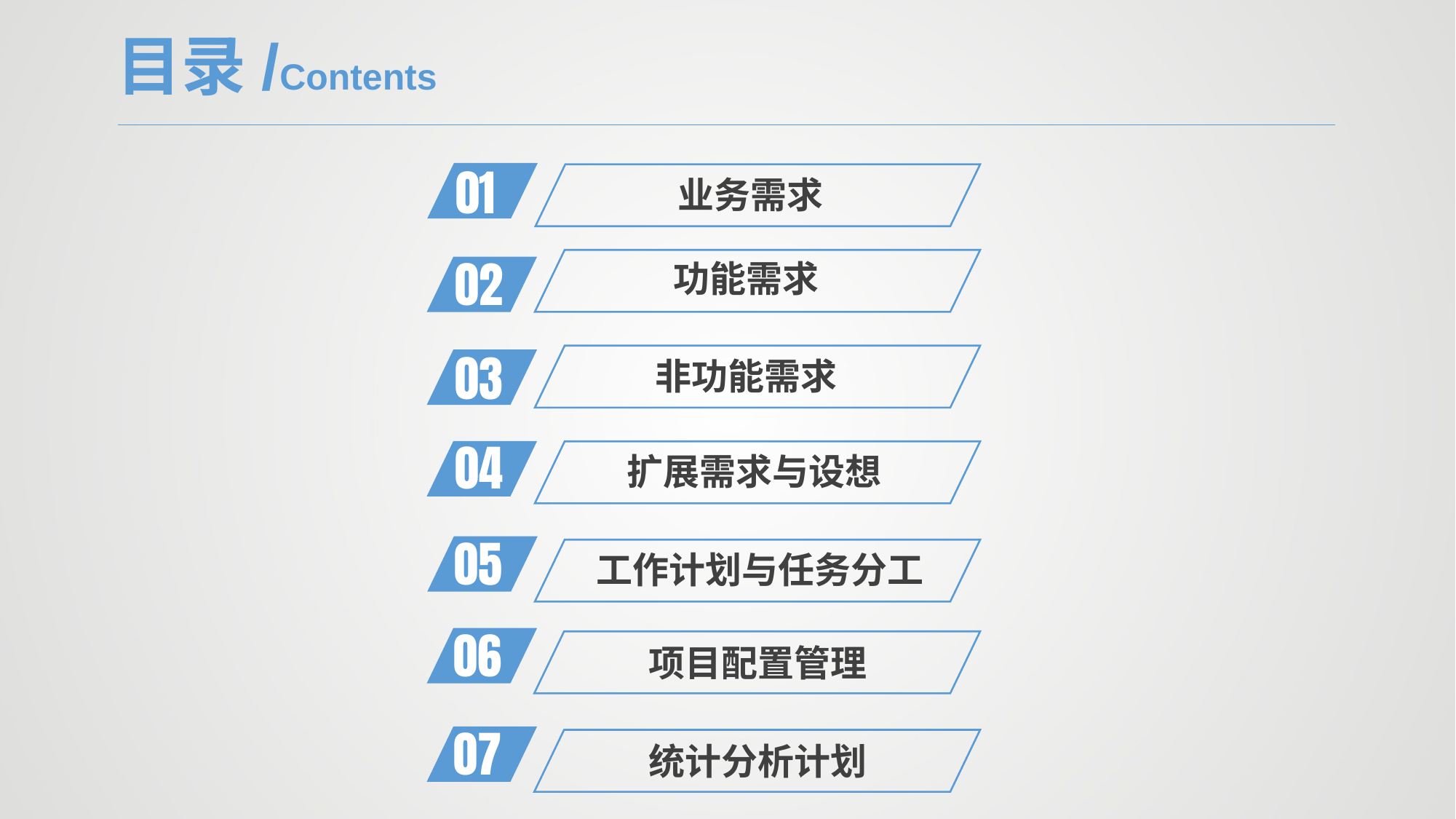

目录/Contents
01

业务需求

功能需求
02

03

非功能需求
04

扩展需求与设想
05

工作计划与任务分工
06

项目配置管理
07

统计分析计划